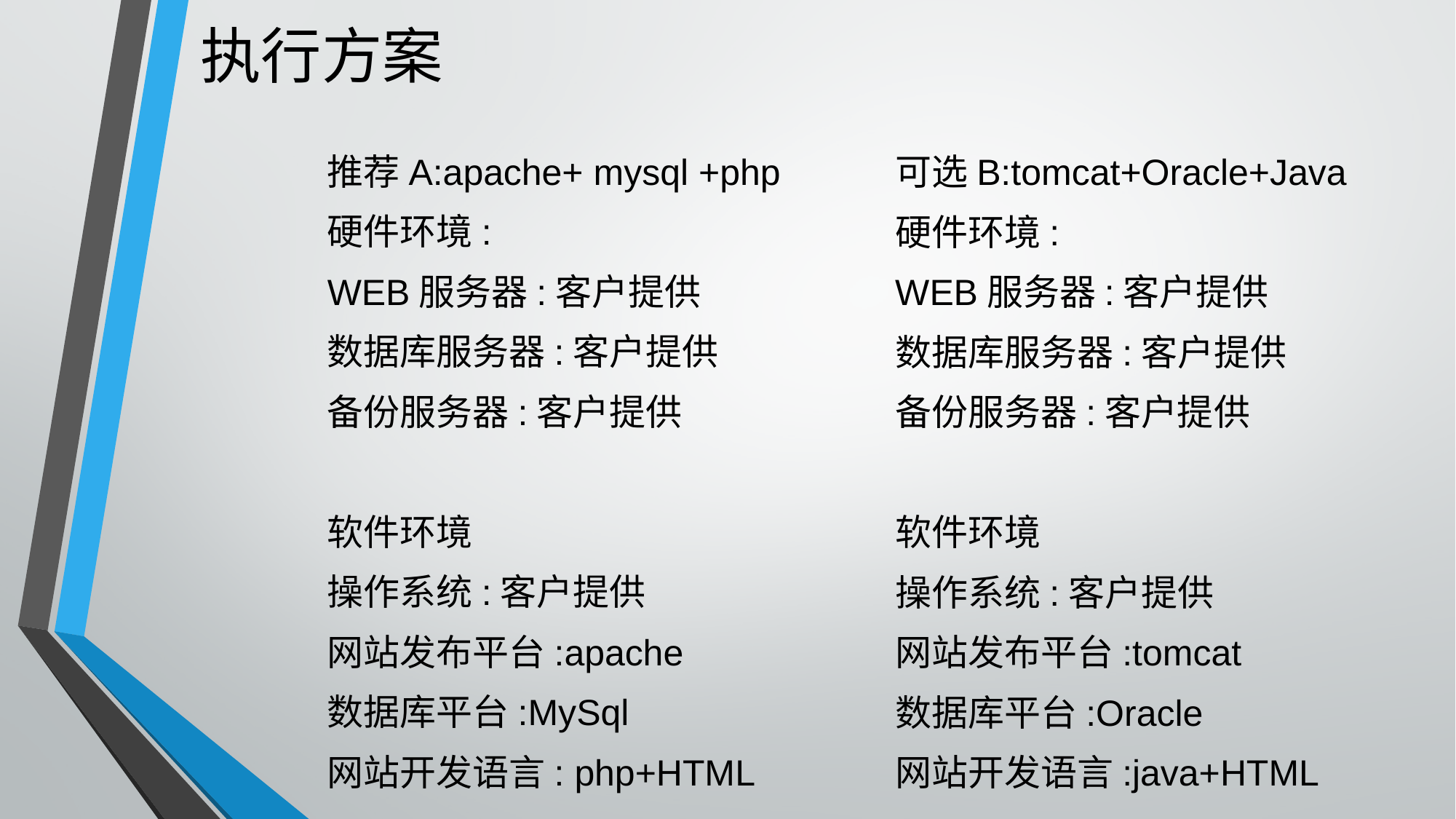

# 执行方案
可选B:tomcat+Oracle+Java
硬件环境:
WEB服务器:客户提供
数据库服务器:客户提供
备份服务器:客户提供

软件环境
操作系统:客户提供
网站发布平台:tomcat
数据库平台:Oracle
网站开发语言:java+HTML
推荐A:apache+ mysql +php
硬件环境:
WEB服务器:客户提供
数据库服务器:客户提供
备份服务器:客户提供

软件环境
操作系统:客户提供
网站发布平台:apache
数据库平台:MySql
网站开发语言: php+HTML